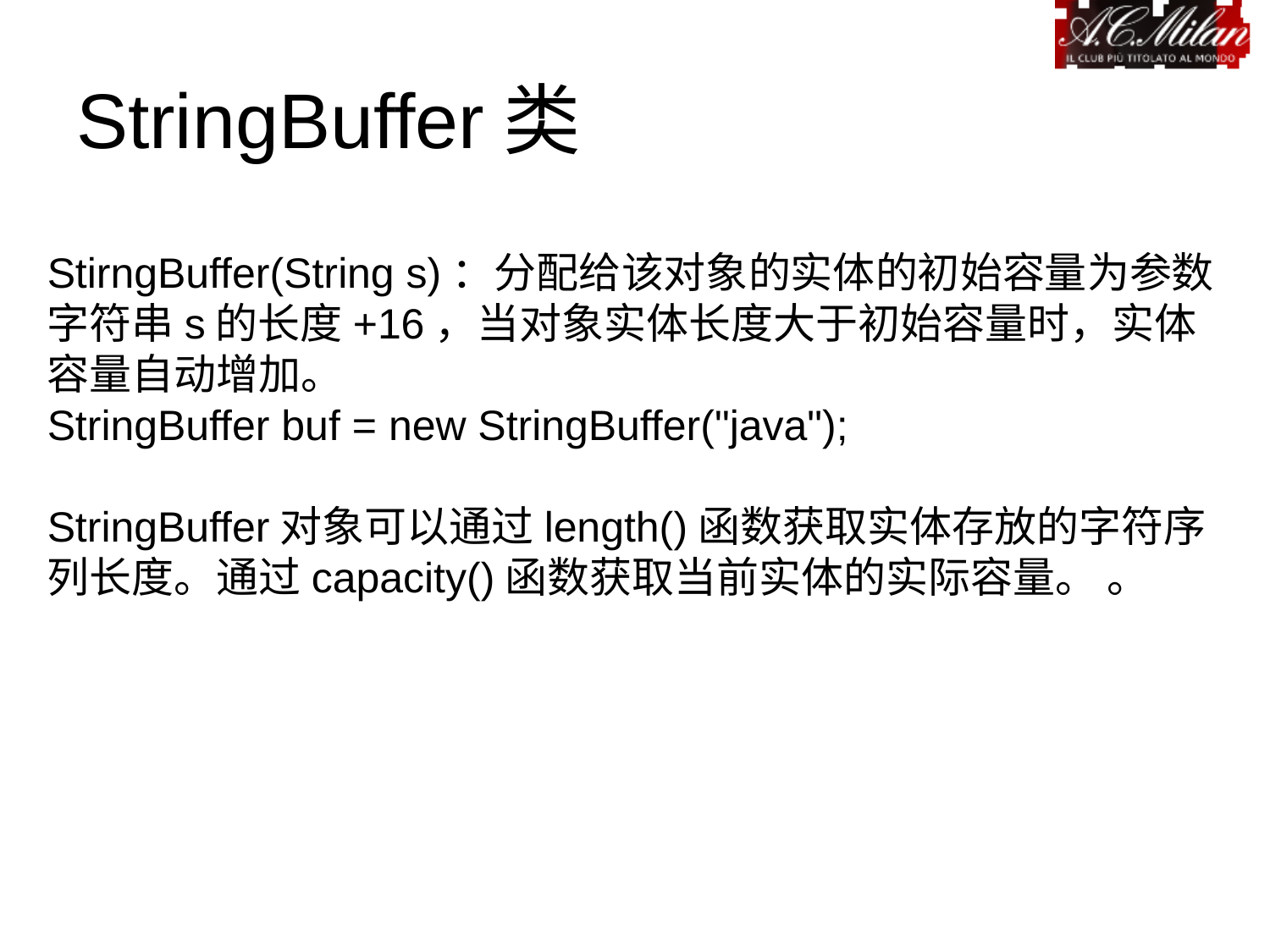

StringBuffer类

StirngBuffer(String s)：分配给该对象的实体的初始容量为参数字符串s的长度+16，当对象实体长度大于初始容量时，实体容量自动增加。
StringBuffer buf = new StringBuffer("java");

StringBuffer对象可以通过length()函数获取实体存放的字符序列长度。通过capacity()函数获取当前实体的实际容量。 。